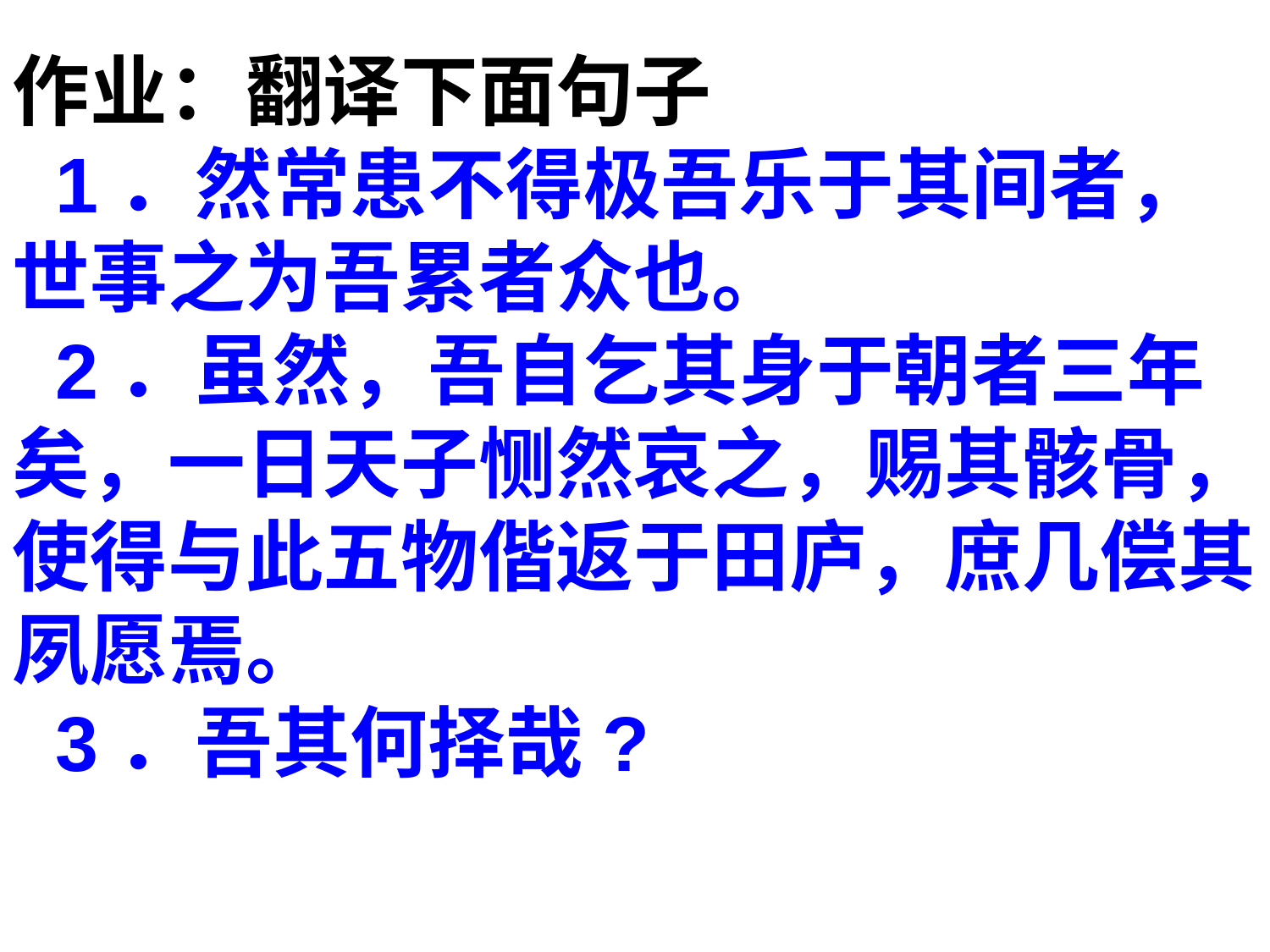

作业：翻译下面句子
  1．然常患不得极吾乐于其间者，世事之为吾累者众也。
  2．虽然，吾自乞其身于朝者三年矣，一日天子恻然哀之，赐其骸骨，使得与此五物偕返于田庐，庶几偿其夙愿焉。
  3．吾其何择哉?